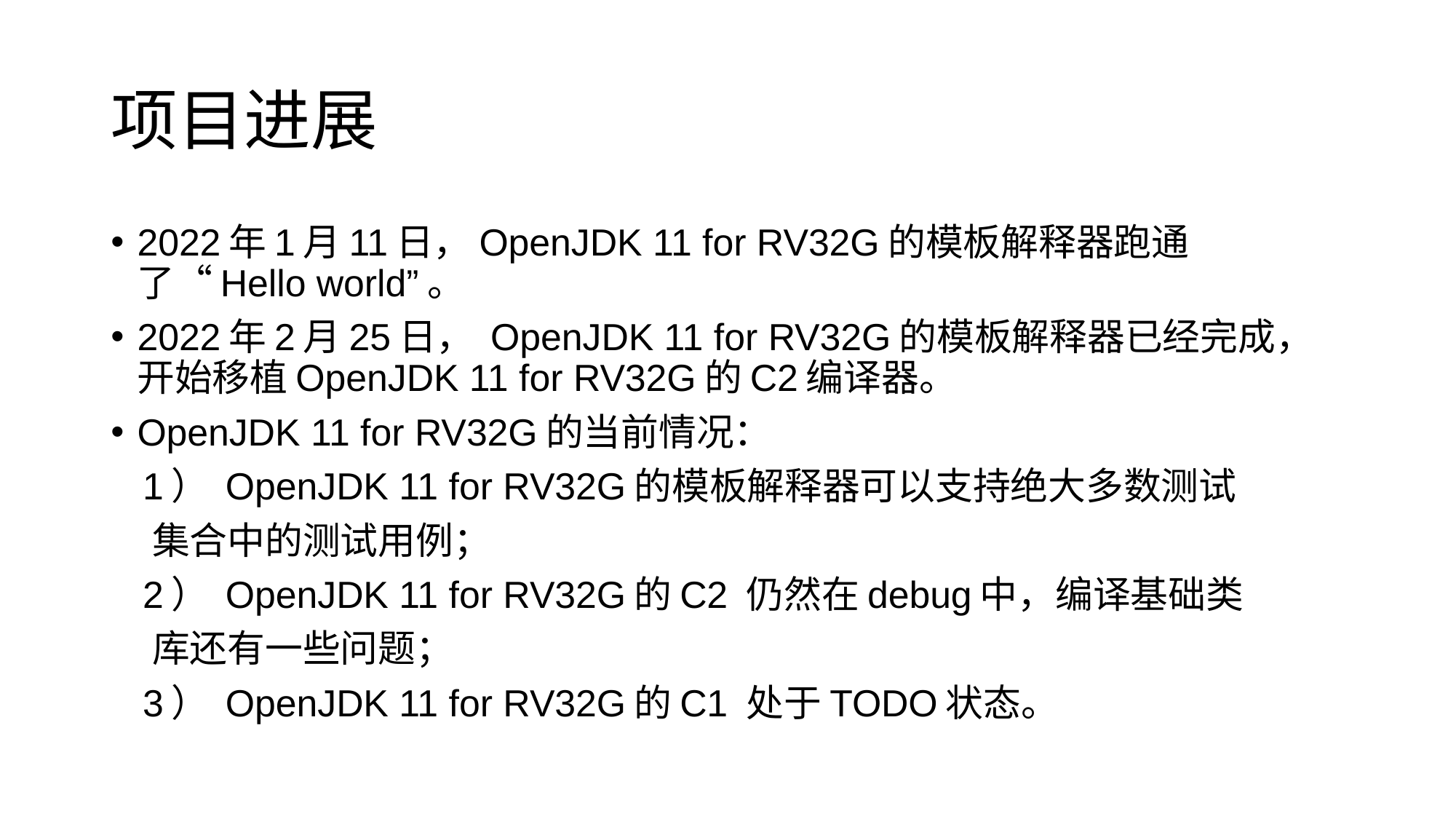

# 项目进展
2022年1月11日，OpenJDK 11 for RV32G的模板解释器跑通了“Hello world”。
2022年2月25日， OpenJDK 11 for RV32G的模板解释器已经完成，开始移植OpenJDK 11 for RV32G的C2编译器。
OpenJDK 11 for RV32G的当前情况：
   1） OpenJDK 11 for RV32G的模板解释器可以支持绝大多数测试
    集合中的测试用例；
   2） OpenJDK 11 for RV32G的C2 仍然在debug中，编译基础类
    库还有一些问题；
   3） OpenJDK 11 for RV32G的C1 处于TODO状态。